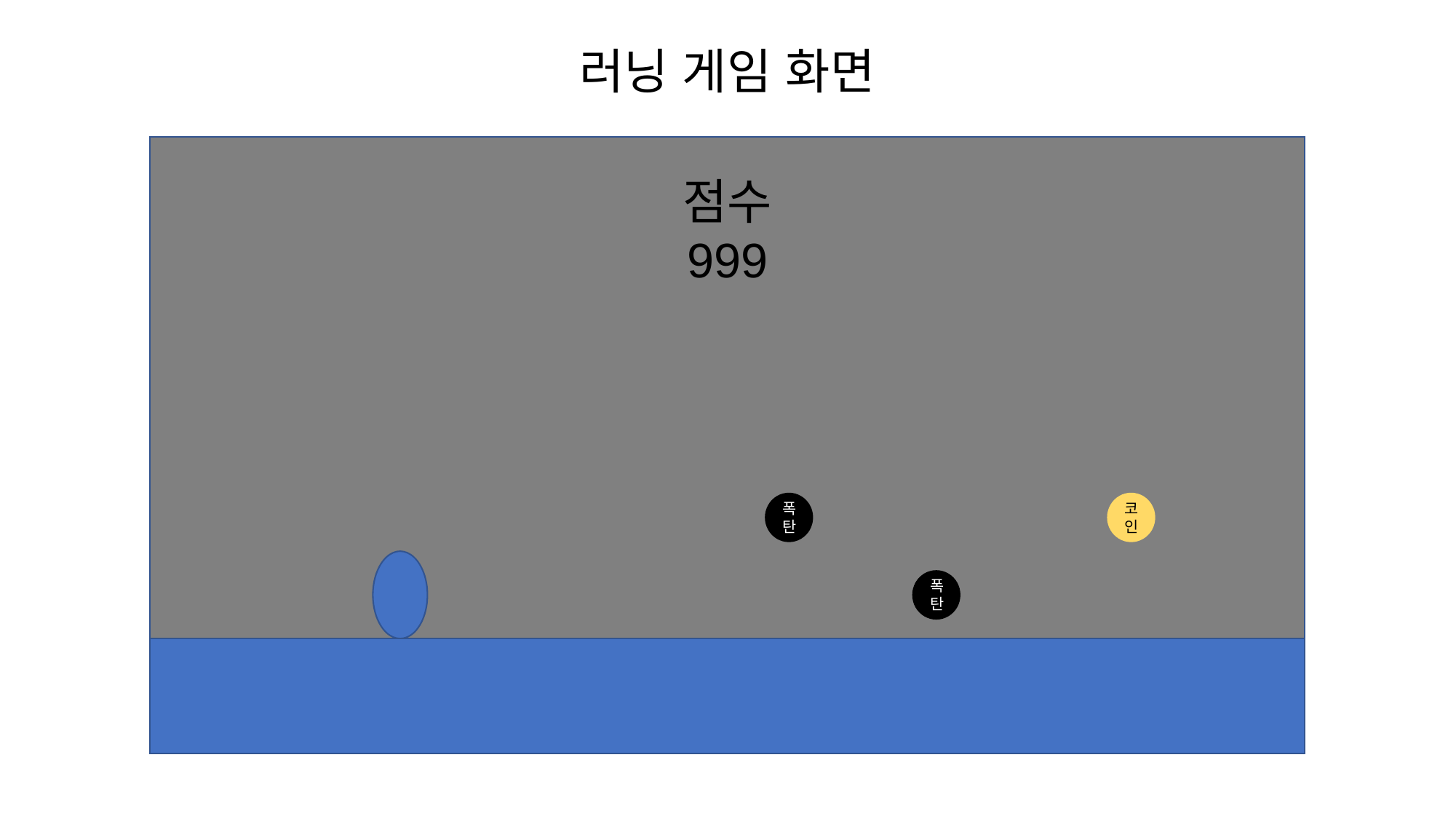

러닝 게임 화면

점수
999
폭탄
코인

폭탄